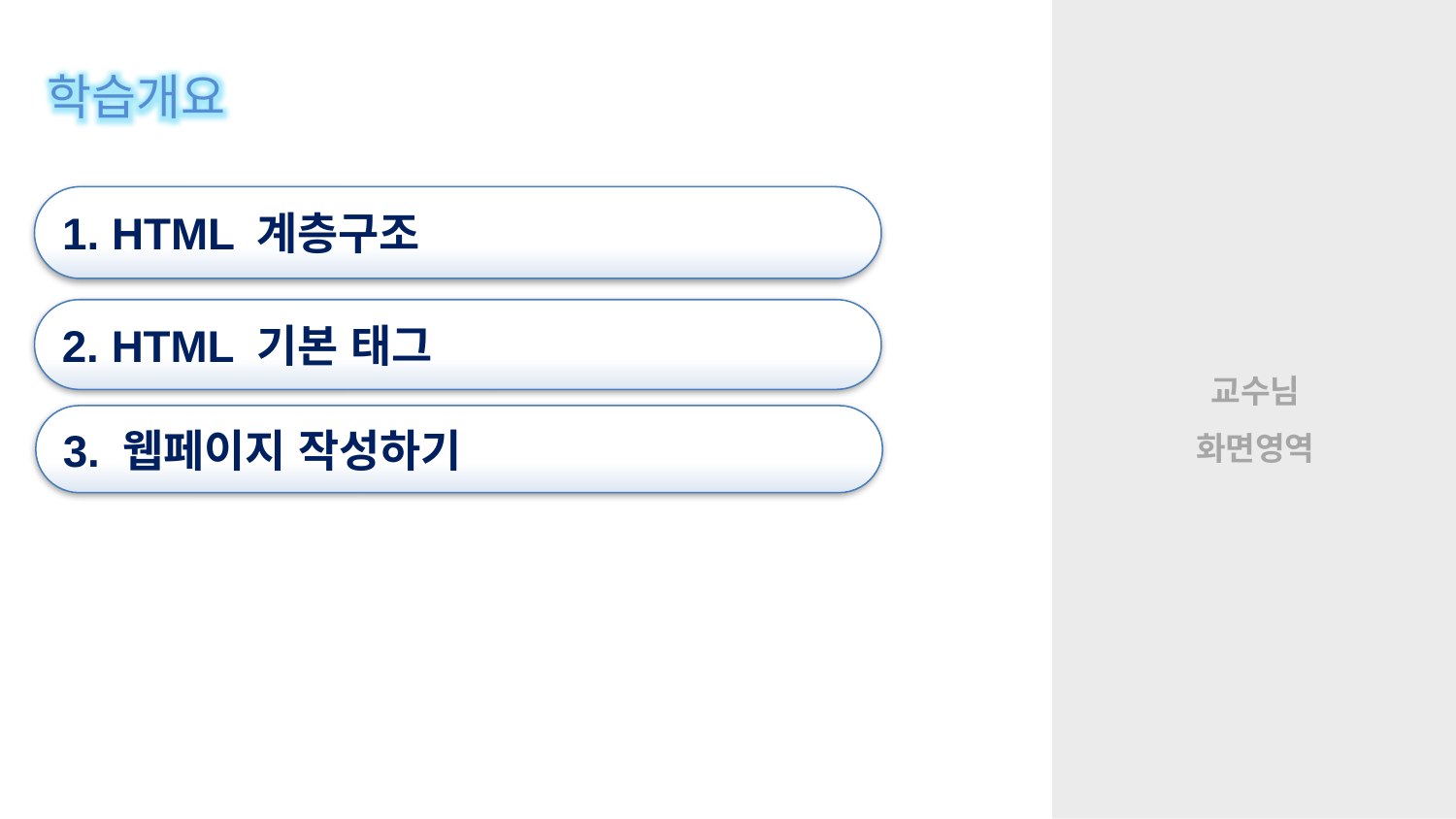

학습개요
1. HTML 계층구조
2. HTML 기본 태그
3. 웹페이지 작성하기